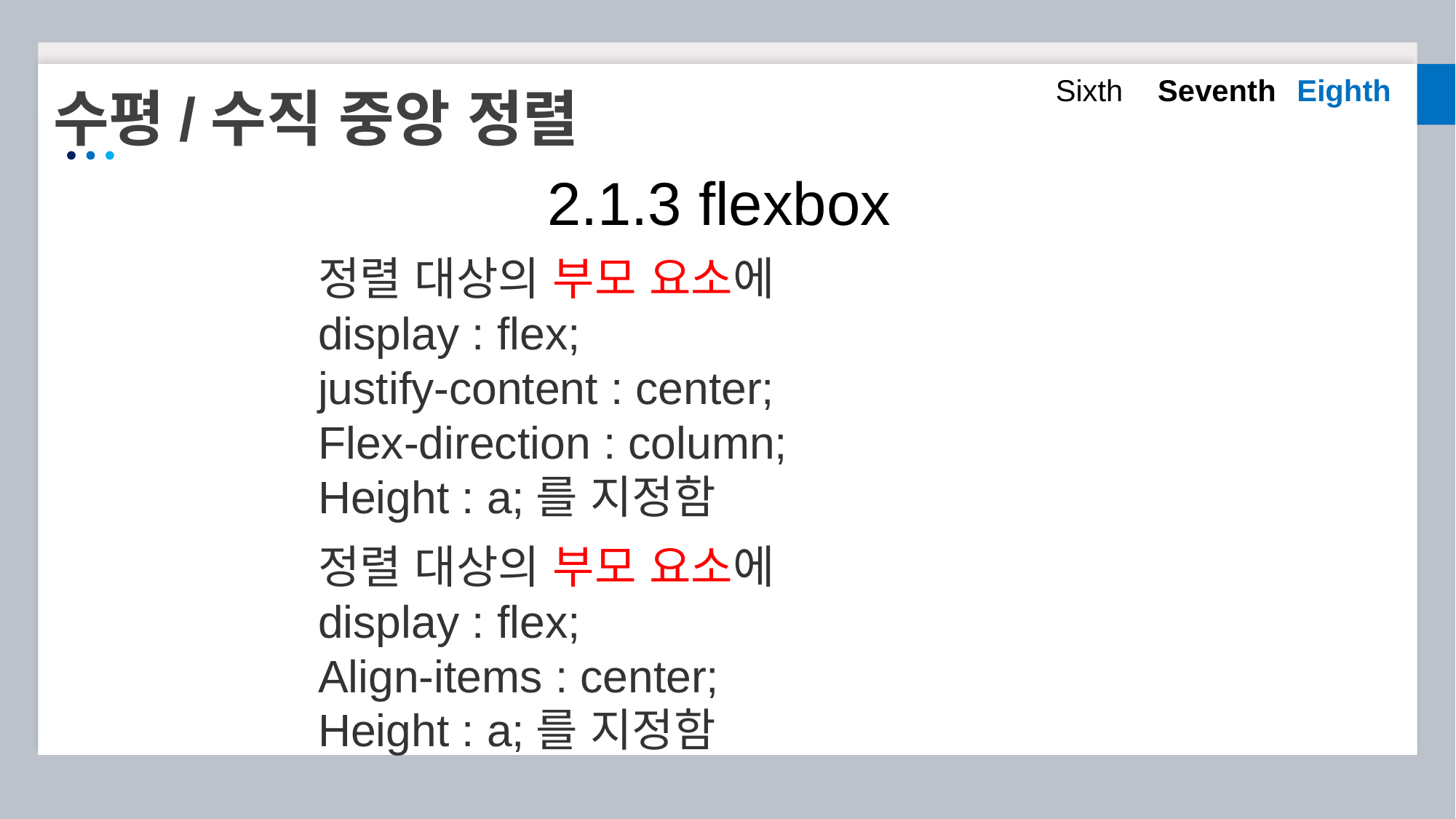

Sixth
Seventh
Eighth
수평/수직 중앙 정렬

2.1.3 flexbox
정렬 대상의 부모 요소에
display : flex;
justify-content : center;
Flex-direction : column;
Height : a;를 지정함
정렬 대상의 부모 요소에
display : flex;
Align-items : center;
Height : a;를 지정함